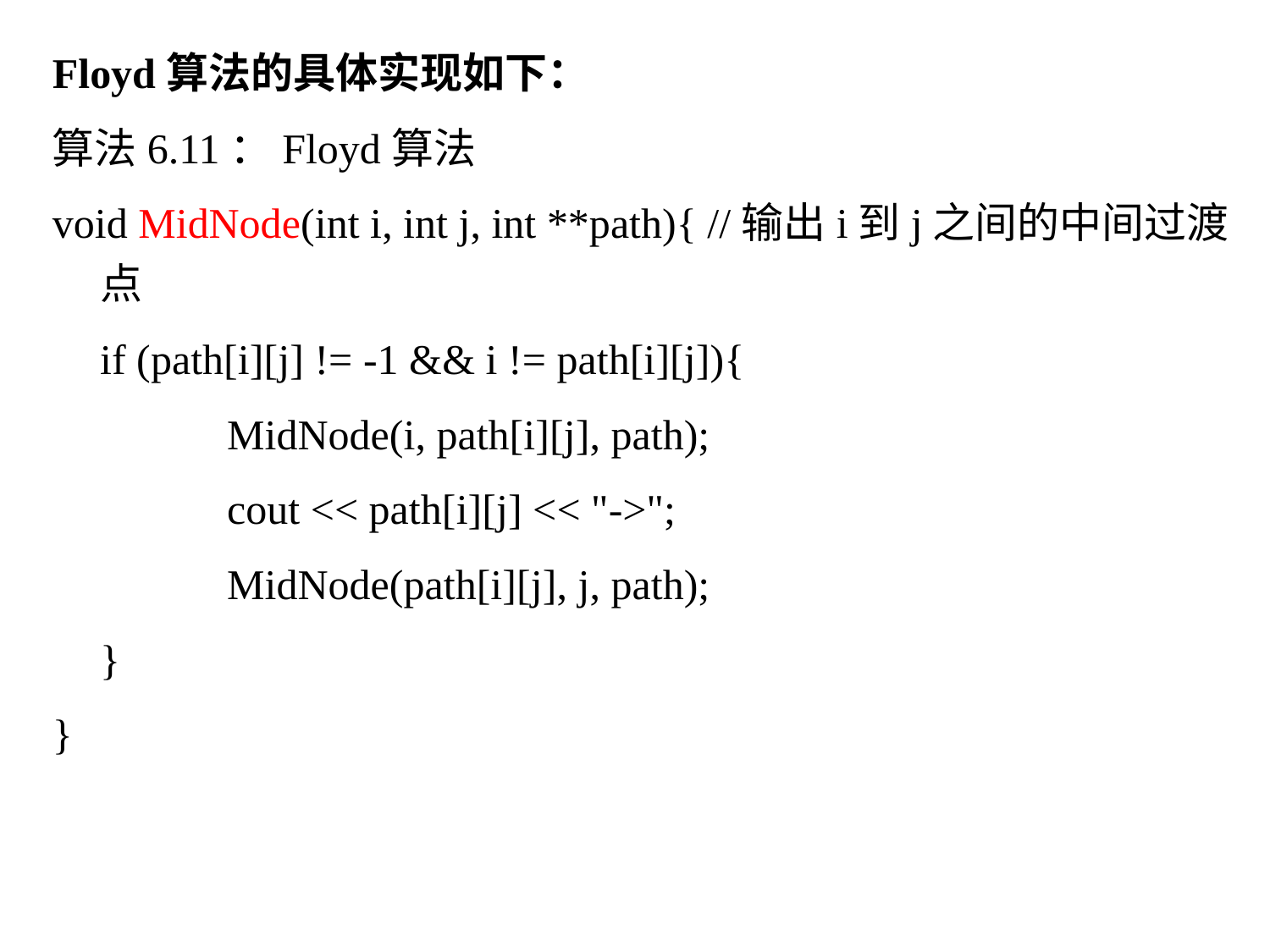

Floyd算法的具体实现如下：
算法6.11：Floyd算法
void MidNode(int i, int j, int **path){ //输出i到j之间的中间过渡点
	if (path[i][j] != -1 && i != path[i][j]){
		MidNode(i, path[i][j], path);
		cout << path[i][j] << "->";
		MidNode(path[i][j], j, path);
	}
}